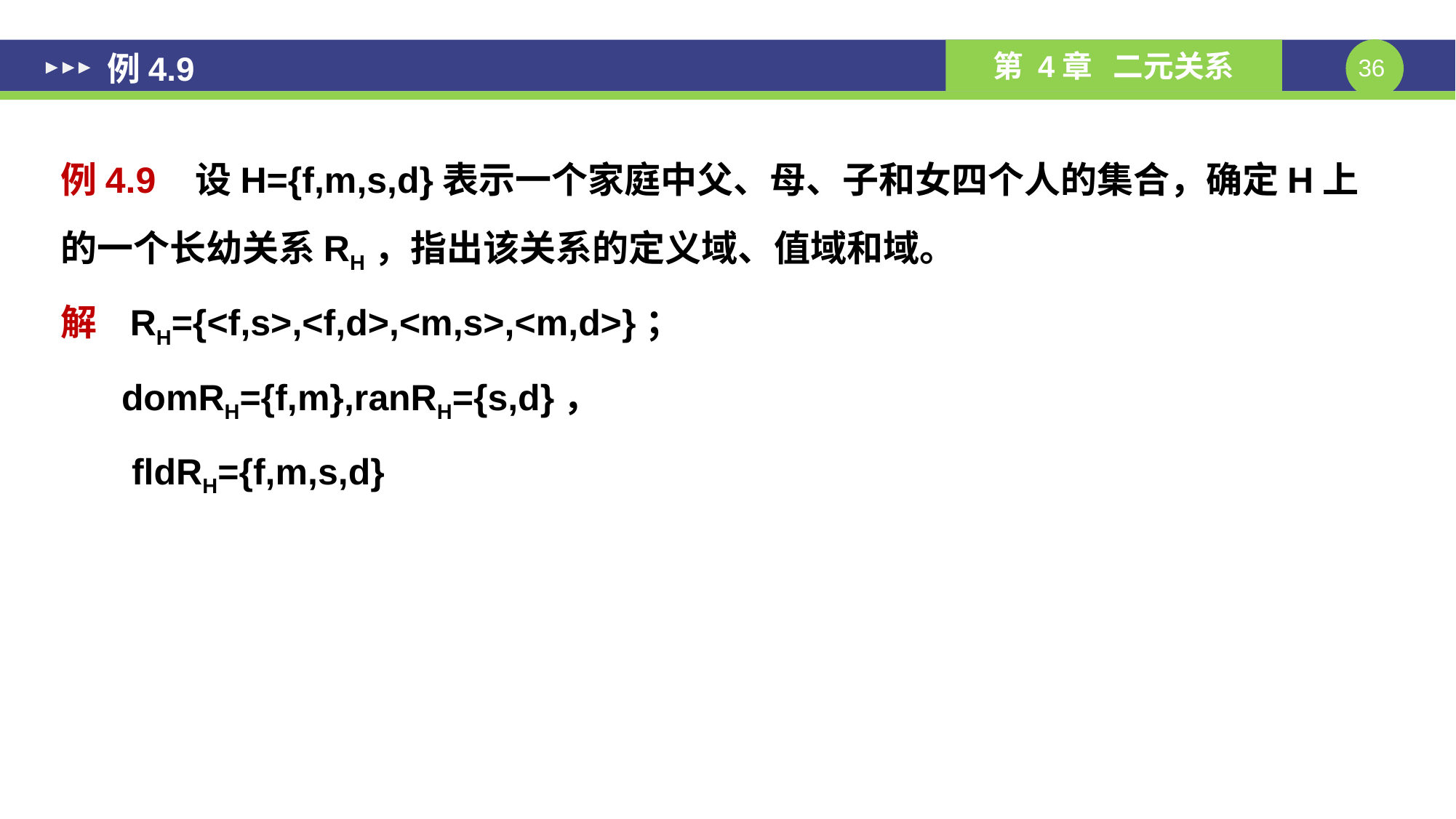

# 例4.9
例4.9   设H={f,m,s,d}表示一个家庭中父、母、子和女四个人的集合，确定H上的一个长幼关系RH，指出该关系的定义域、值域和域。
解   RH={<f,s>,<f,d>,<m,s>,<m,d>}；
      domRH={f,m},ranRH={s,d}，
       fldRH={f,m,s,d}